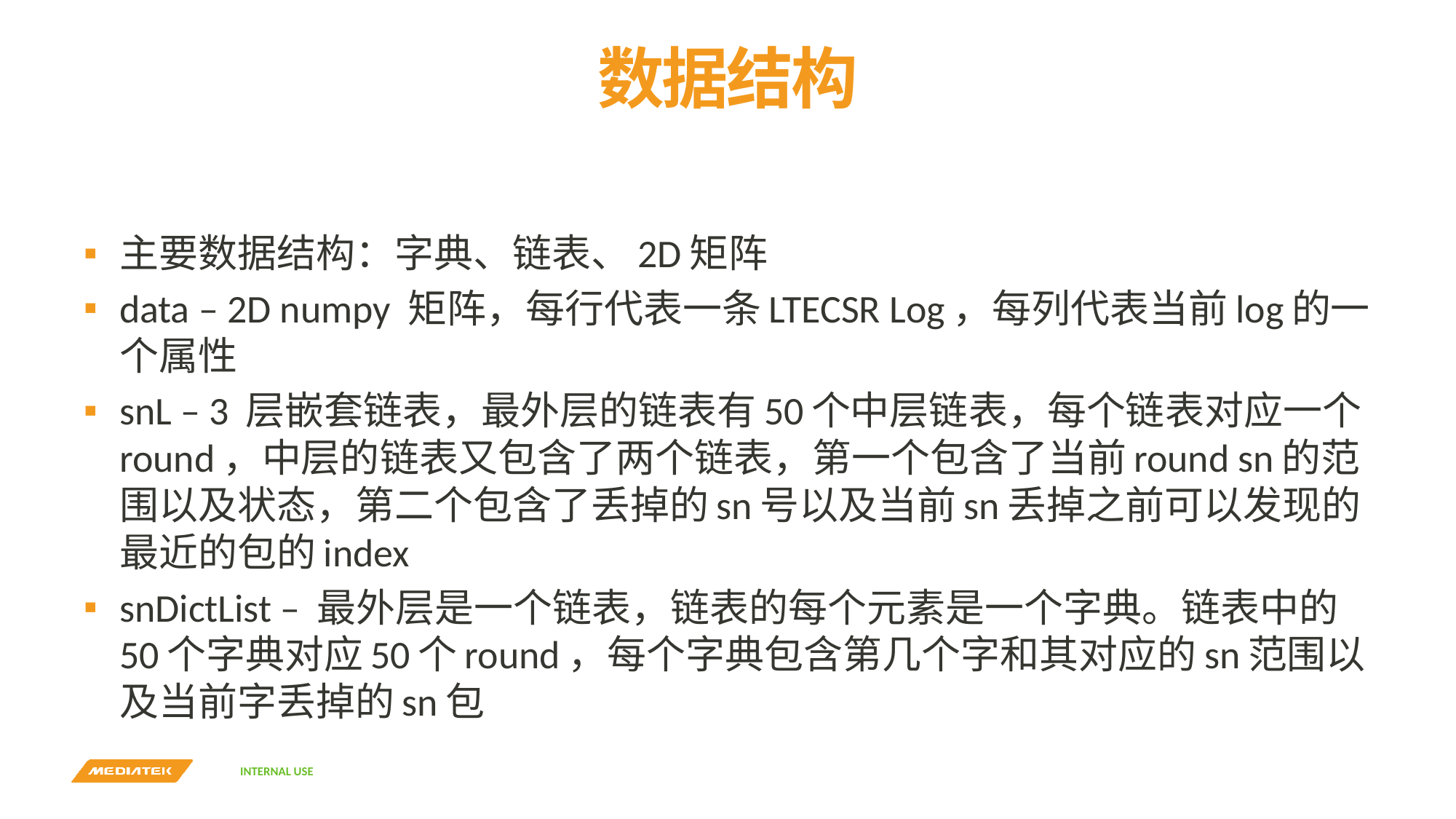

# 数据结构
主要数据结构：字典、链表、2D矩阵
data – 2D numpy 矩阵，每行代表一条LTECSR Log，每列代表当前log的一个属性
snL – 3 层嵌套链表，最外层的链表有50个中层链表，每个链表对应一个round，中层的链表又包含了两个链表，第一个包含了当前round sn的范围以及状态，第二个包含了丢掉的sn号以及当前sn丢掉之前可以发现的最近的包的index
snDictList – 最外层是一个链表，链表的每个元素是一个字典。链表中的50个字典对应50个round，每个字典包含第几个字和其对应的sn范围以及当前字丢掉的sn包